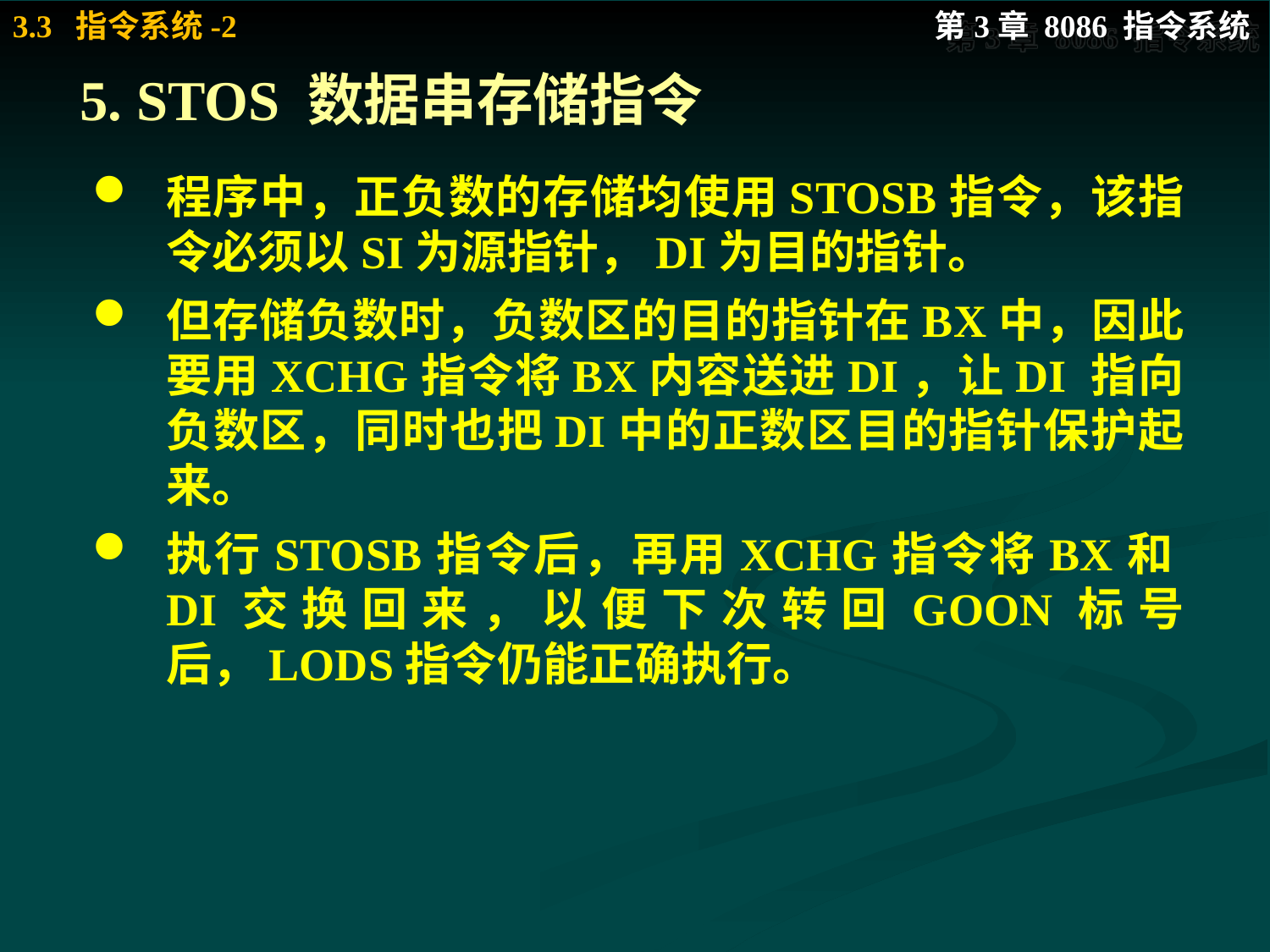

# 5. STOS 数据串存储指令
程序中，正负数的存储均使用STOSB指令，该指令必须以SI为源指针，DI为目的指针。
但存储负数时，负数区的目的指针在BX中，因此要用XCHG指令将BX内容送进DI，让DI 指向负数区，同时也把DI中的正数区目的指针保护起来。
执行STOSB指令后，再用XCHG指令将BX和DI交换回来，以便下次转回GOON标号后，LODS指令仍能正确执行。